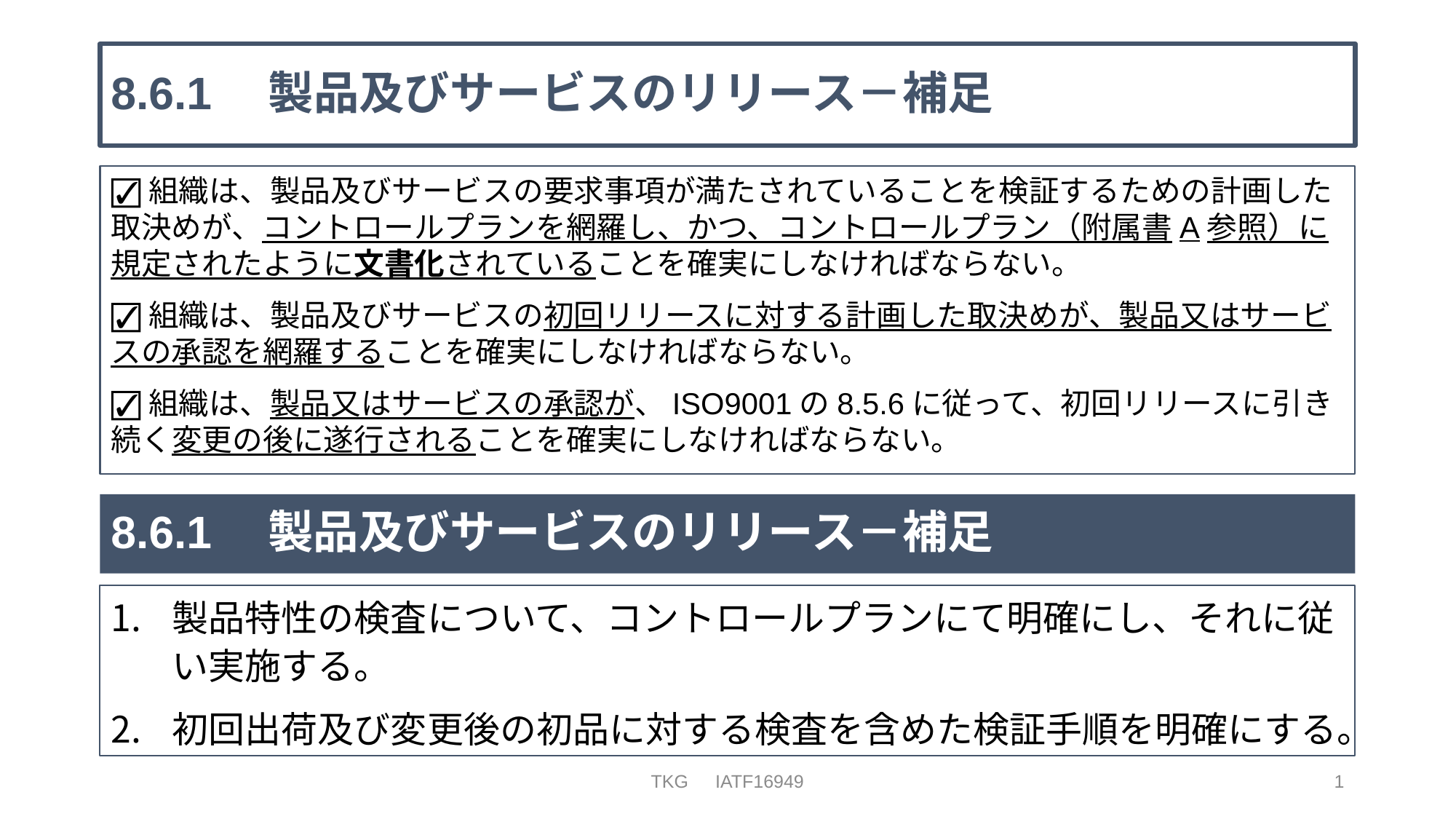

# 8.6.1　製品及びサービスのリリース－補足
☑組織は、製品及びサービスの要求事項が満たされていることを検証するための計画した取決めが、コントロールプランを網羅し、かつ、コントロールプラン（附属書A参照）に規定されたように文書化されていることを確実にしなければならない。
☑組織は、製品及びサービスの初回リリースに対する計画した取決めが、製品又はサービスの承認を網羅することを確実にしなければならない。
☑組織は、製品又はサービスの承認が、ISO9001の8.5.6に従って、初回リリースに引き続く変更の後に遂行されることを確実にしなければならない。
8.6.1　製品及びサービスのリリース－補足
製品特性の検査について、コントロールプランにて明確にし、それに従い実施する。
初回出荷及び変更後の初品に対する検査を含めた検証手順を明確にする。
TKG　IATF16949
1